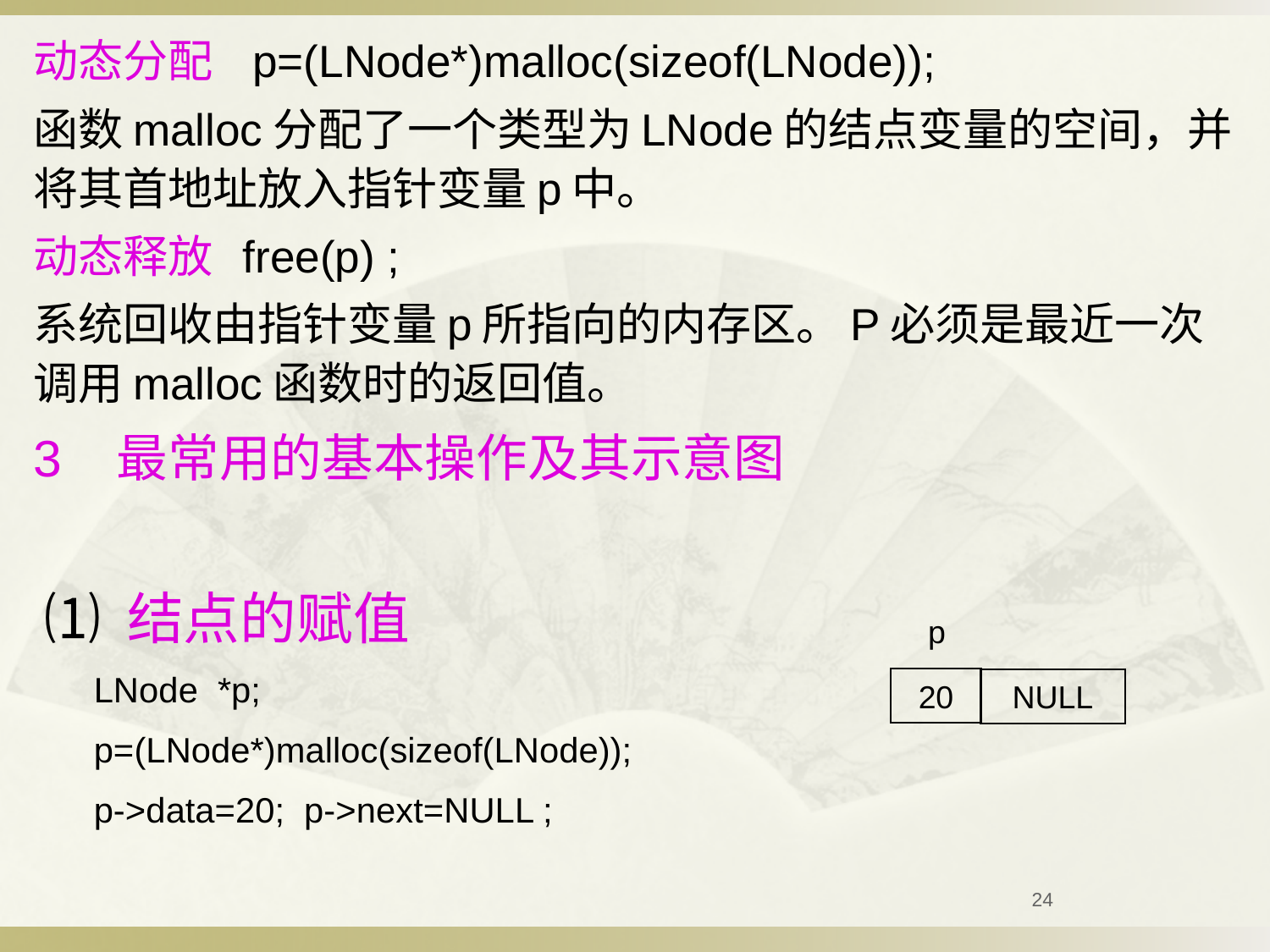

# 动态分配   p=(LNode*)malloc(sizeof(LNode));
函数malloc分配了一个类型为LNode的结点变量的空间，并将其首地址放入指针变量p中。
动态释放  free(p) ;
系统回收由指针变量p所指向的内存区。P必须是最近一次调用malloc函数时的返回值。
3   最常用的基本操作及其示意图
⑴ 结点的赋值
LNode  *p;
p=(LNode*)malloc(sizeof(LNode));
p->data=20;  p->next=NULL ;
p
20
NULL
24